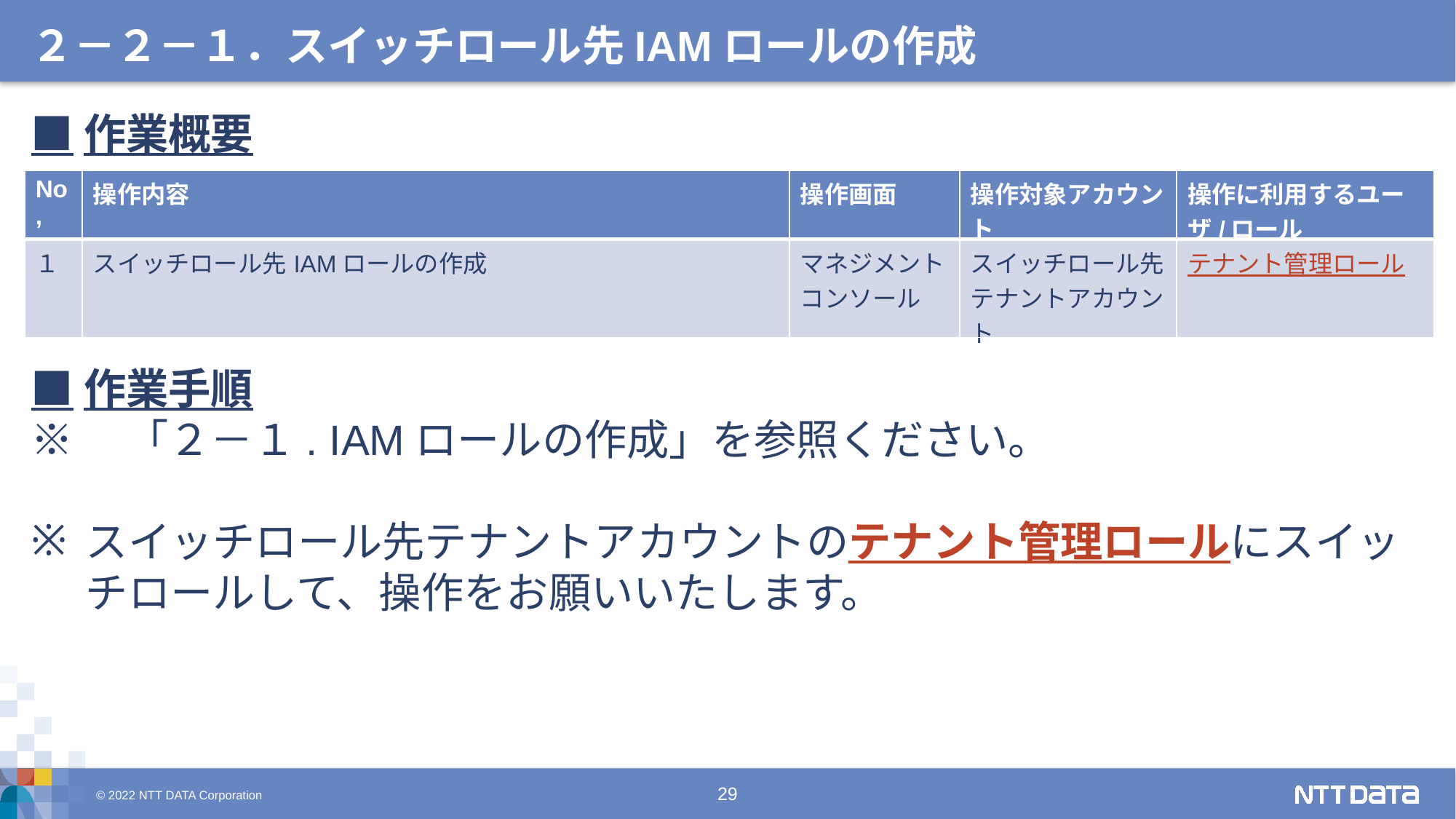

２－２－１．スイッチロール先IAMロールの作成
■作業概要

■作業手順
※　「２－１. IAMロールの作成」を参照ください。

スイッチロール先テナントアカウントのテナント管理ロールにスイッチロールして、操作をお願いいたします。
| No, | 操作内容 | 操作画面 | 操作対象アカウント | 操作に利用するユーザ/ロール |
| --- | --- | --- | --- | --- |
| １ | スイッチロール先IAMロールの作成 | マネジメント コンソール | スイッチロール先 テナントアカウント | テナント管理ロール |